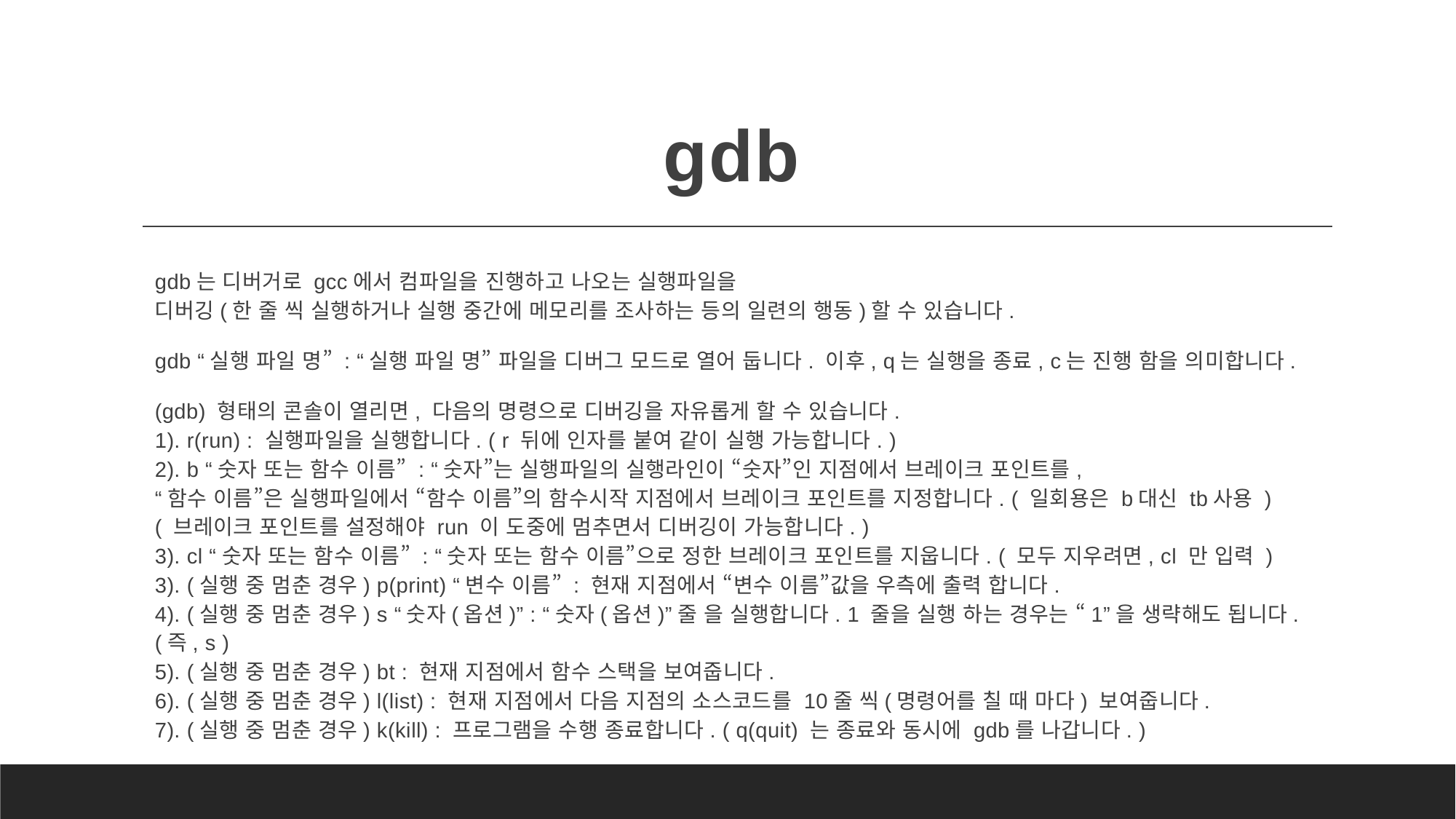

# gdb
gdb는 디버거로 gcc에서 컴파일을 진행하고 나오는 실행파일을
디버깅(한 줄 씩 실행하거나 실행 중간에 메모리를 조사하는 등의 일련의 행동)할 수 있습니다.
gdb “실행 파일 명” : “실행 파일 명” 파일을 디버그 모드로 열어 둡니다. 이후, q는 실행을 종료, c는 진행 함을 의미합니다.
(gdb) 형태의 콘솔이 열리면, 다음의 명령으로 디버깅을 자유롭게 할 수 있습니다.
1). r(run) : 실행파일을 실행합니다. ( r 뒤에 인자를 붙여 같이 실행 가능합니다. )
2). b “숫자 또는 함수 이름” : “숫자”는 실행파일의 실행라인이 “숫자”인 지점에서 브레이크 포인트를,
“함수 이름”은 실행파일에서 “함수 이름”의 함수시작 지점에서 브레이크 포인트를 지정합니다. ( 일회용은 b대신 tb사용 )
( 브레이크 포인트를 설정해야 run 이 도중에 멈추면서 디버깅이 가능합니다. )
3). cl “숫자 또는 함수 이름” : “숫자 또는 함수 이름”으로 정한 브레이크 포인트를 지웁니다. ( 모두 지우려면, cl 만 입력 )
3). (실행 중 멈춘 경우) p(print) “변수 이름” : 현재 지점에서 “변수 이름”값을 우측에 출력 합니다.
4). (실행 중 멈춘 경우) s “숫자(옵션)” : “숫자(옵션)”줄 을 실행합니다. 1 줄을 실행 하는 경우는 “1”을 생략해도 됩니다.(즉, s )
5). (실행 중 멈춘 경우) bt : 현재 지점에서 함수 스택을 보여줍니다.
6). (실행 중 멈춘 경우) l(list) : 현재 지점에서 다음 지점의 소스코드를 10줄 씩(명령어를 칠 때 마다) 보여줍니다.
7). (실행 중 멈춘 경우) k(kill) : 프로그램을 수행 종료합니다. ( q(quit) 는 종료와 동시에 gdb를 나갑니다. )